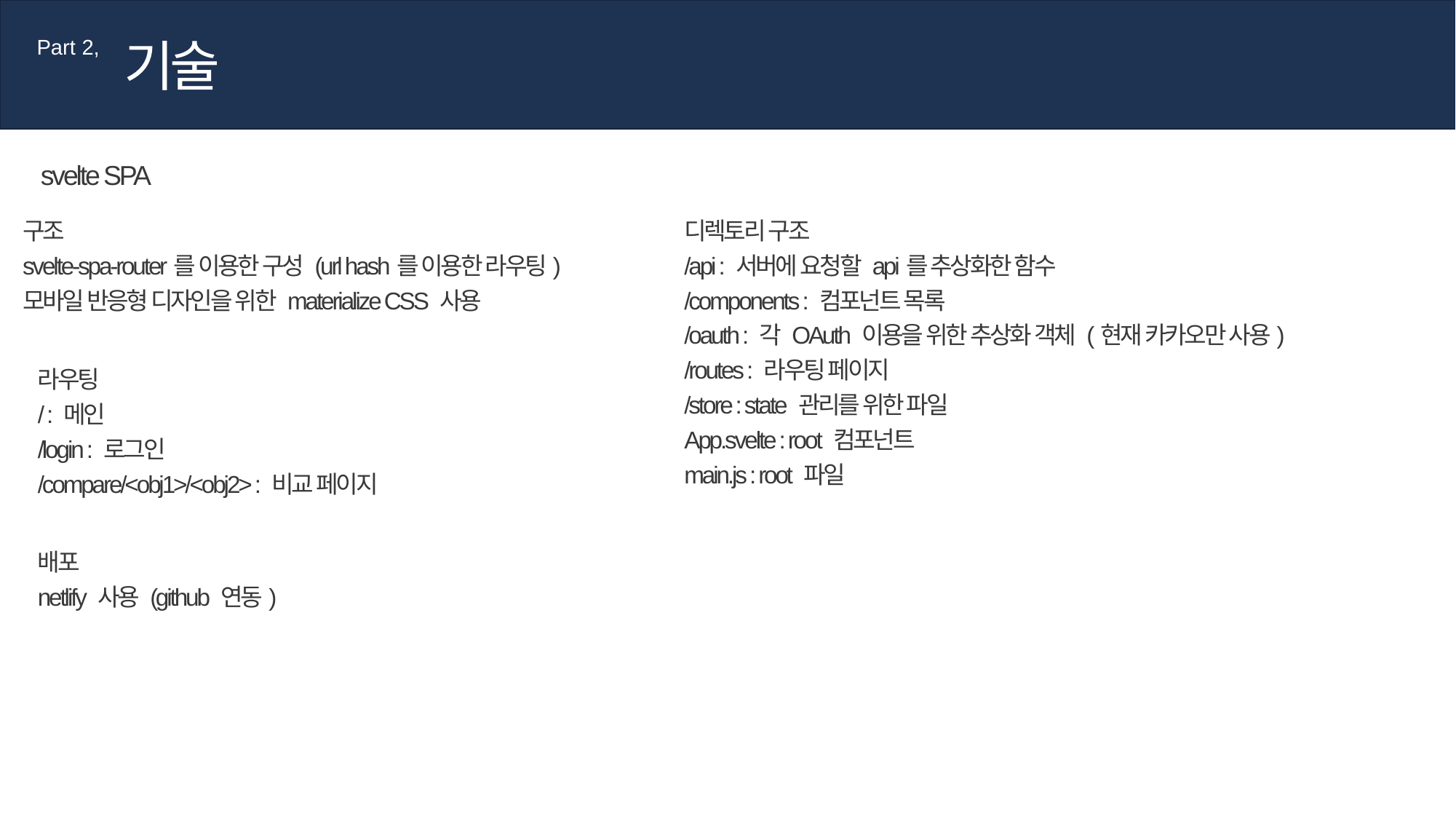

기술
Part 2,
svelte SPA
구조
svelte-spa-router를 이용한 구성 (url hash를 이용한 라우팅)
모바일 반응형 디자인을 위한 materialize CSS 사용
디렉토리 구조
/api : 서버에 요청할 api를 추상화한 함수
/components : 컴포넌트 목록
/oauth : 각 OAuth 이용을 위한 추상화 객체 (현재 카카오만 사용)
/routes : 라우팅 페이지
/store : state 관리를 위한 파일
App.svelte : root 컴포넌트
main.js : root 파일
라우팅
/ : 메인
/login : 로그인
/compare/<obj1>/<obj2> : 비교 페이지
배포
netlify 사용 (github 연동)